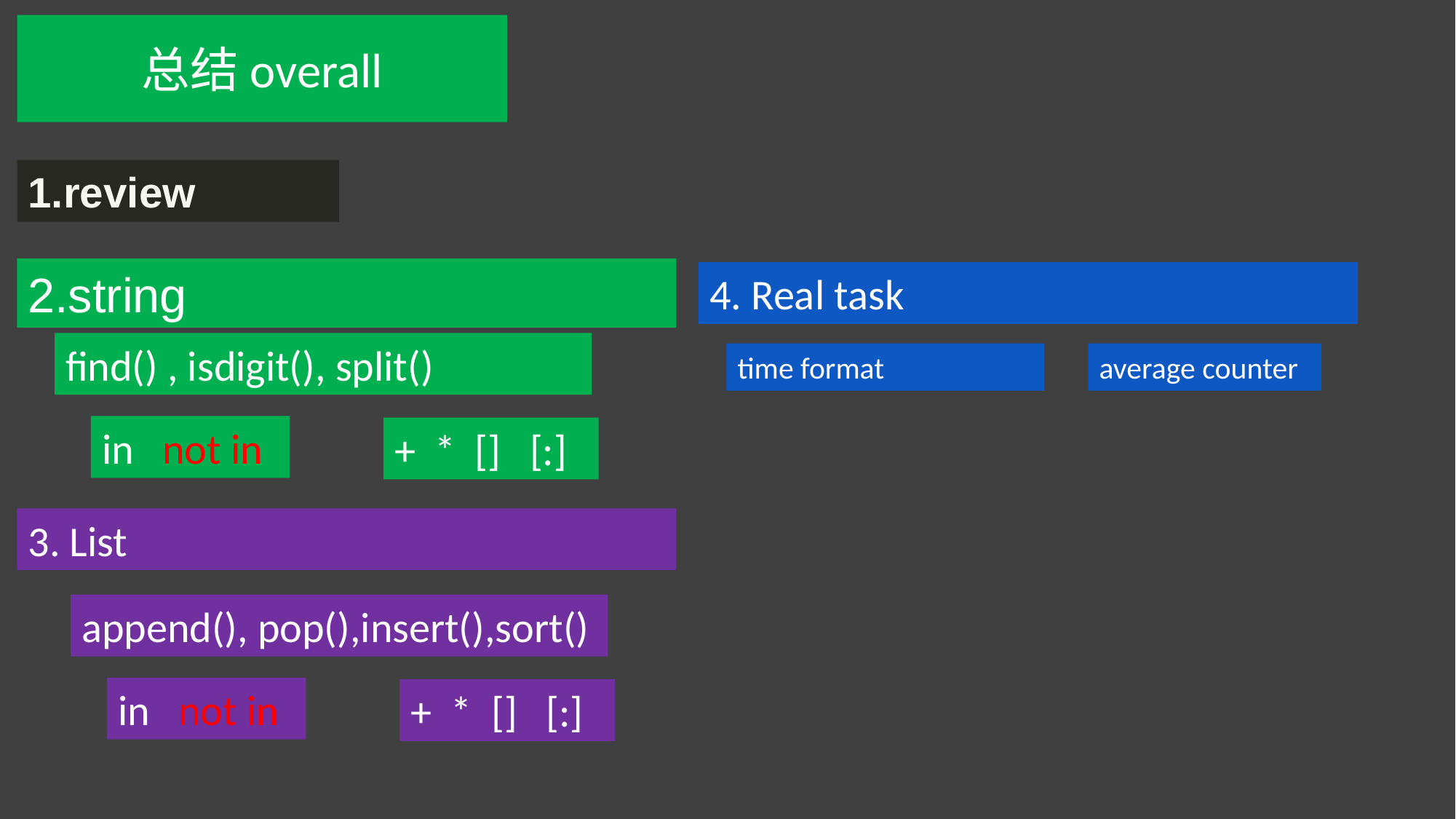

总结overall
1.review
2.string
4. Real task
find() , isdigit(), split()
time format
average counter
in   not in
+  *  []   [:]
3. List
append(), pop(),insert(),sort()
in   not in
+  *  []   [:]